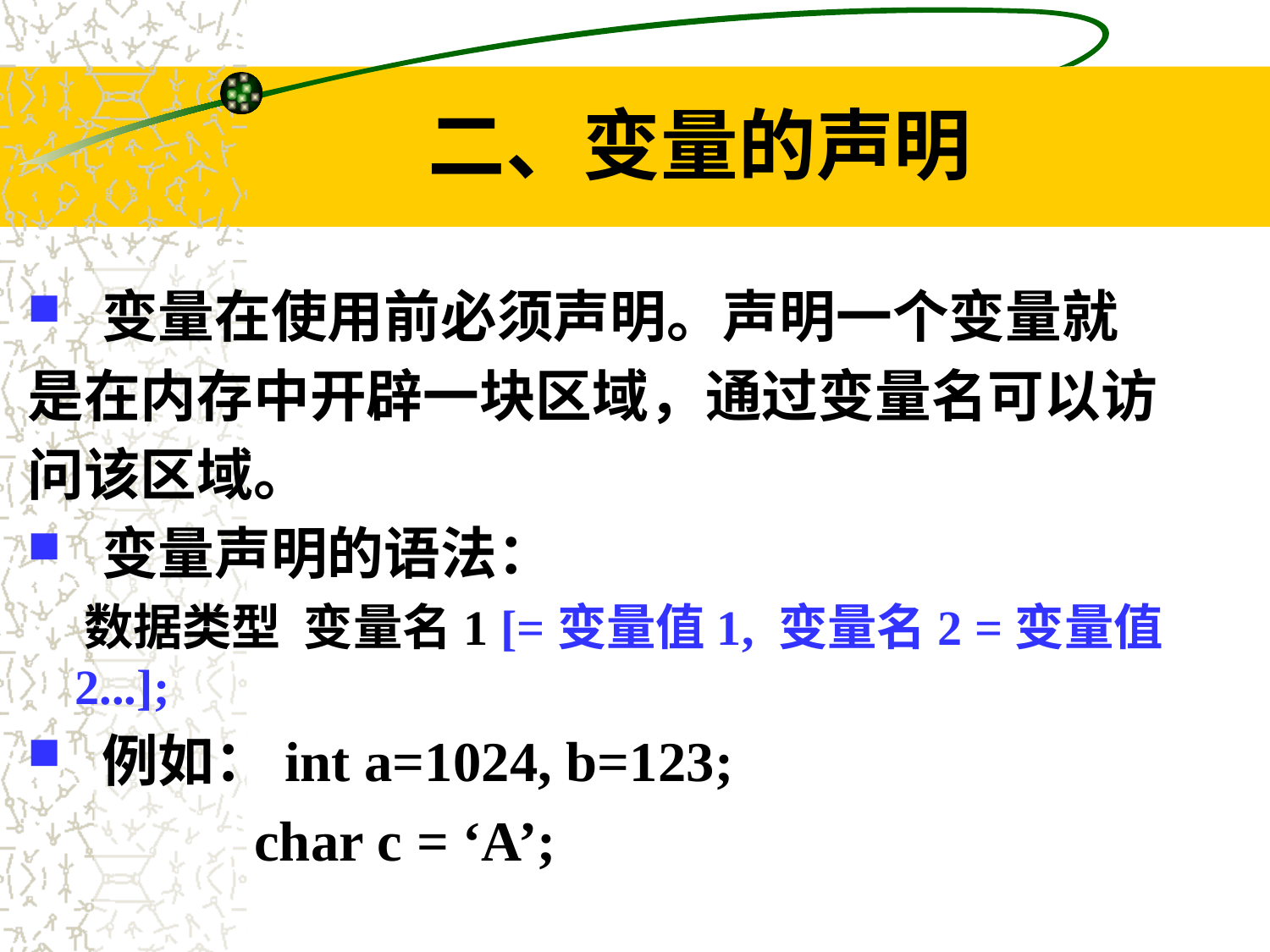

# 二、变量的声明
 变量在使用前必须声明。声明一个变量就
是在内存中开辟一块区域，通过变量名可以访
问该区域。
 变量声明的语法：
    数据类型  变量名1 [=变量值1, 变量名2 =变量值2...];
 例如：int a=1024, b=123;
                char c = ‘A’;

10